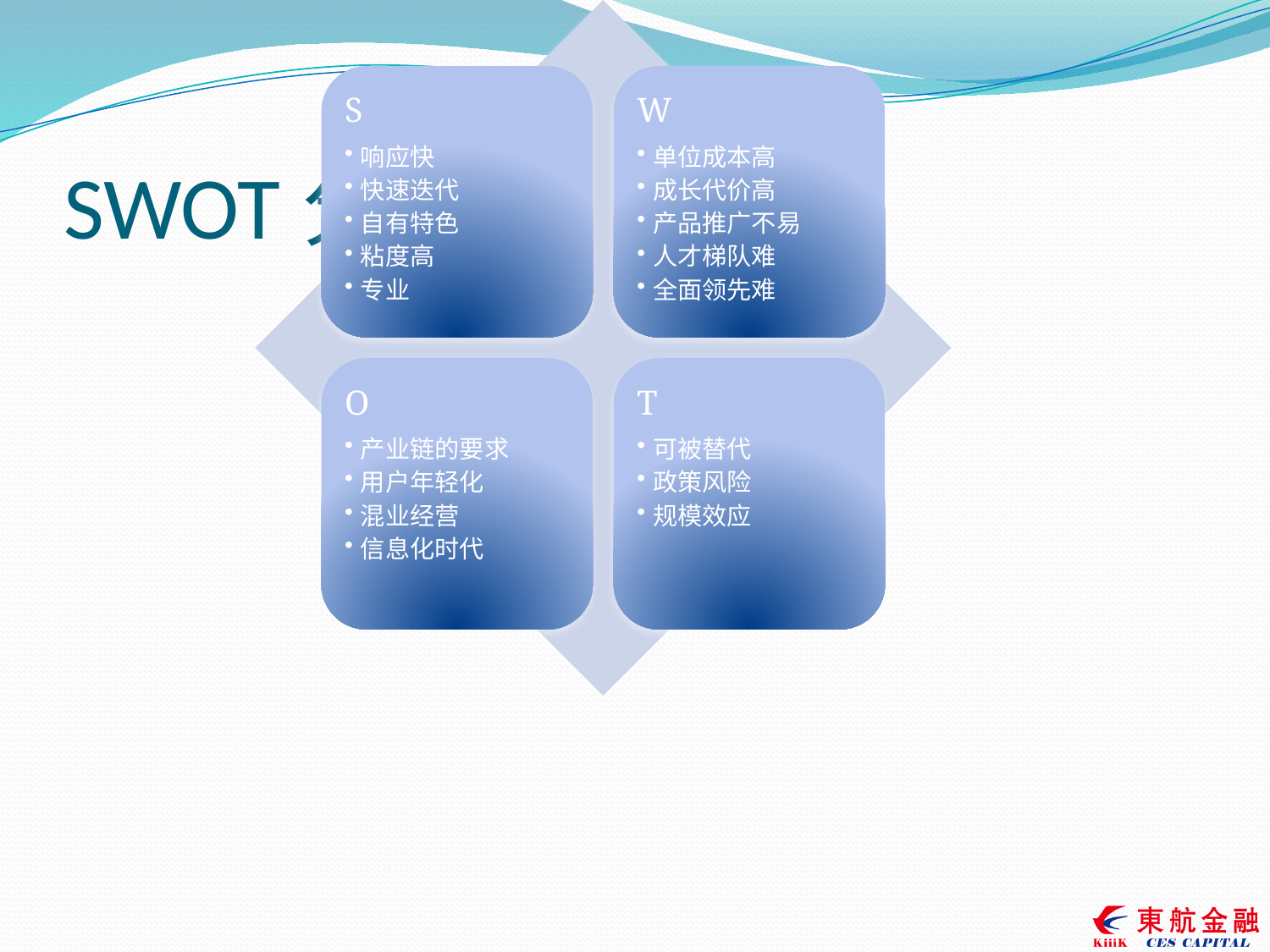

# SWOT分析
S
响应快
快速迭代
自有特色
粘度高
专业
W
单位成本高
成长代价高
产品推广不易
人才梯队难
全面领先难
O
产业链的要求
用户年轻化
混业经营
信息化时代

T
可被替代
政策风险
规模效应